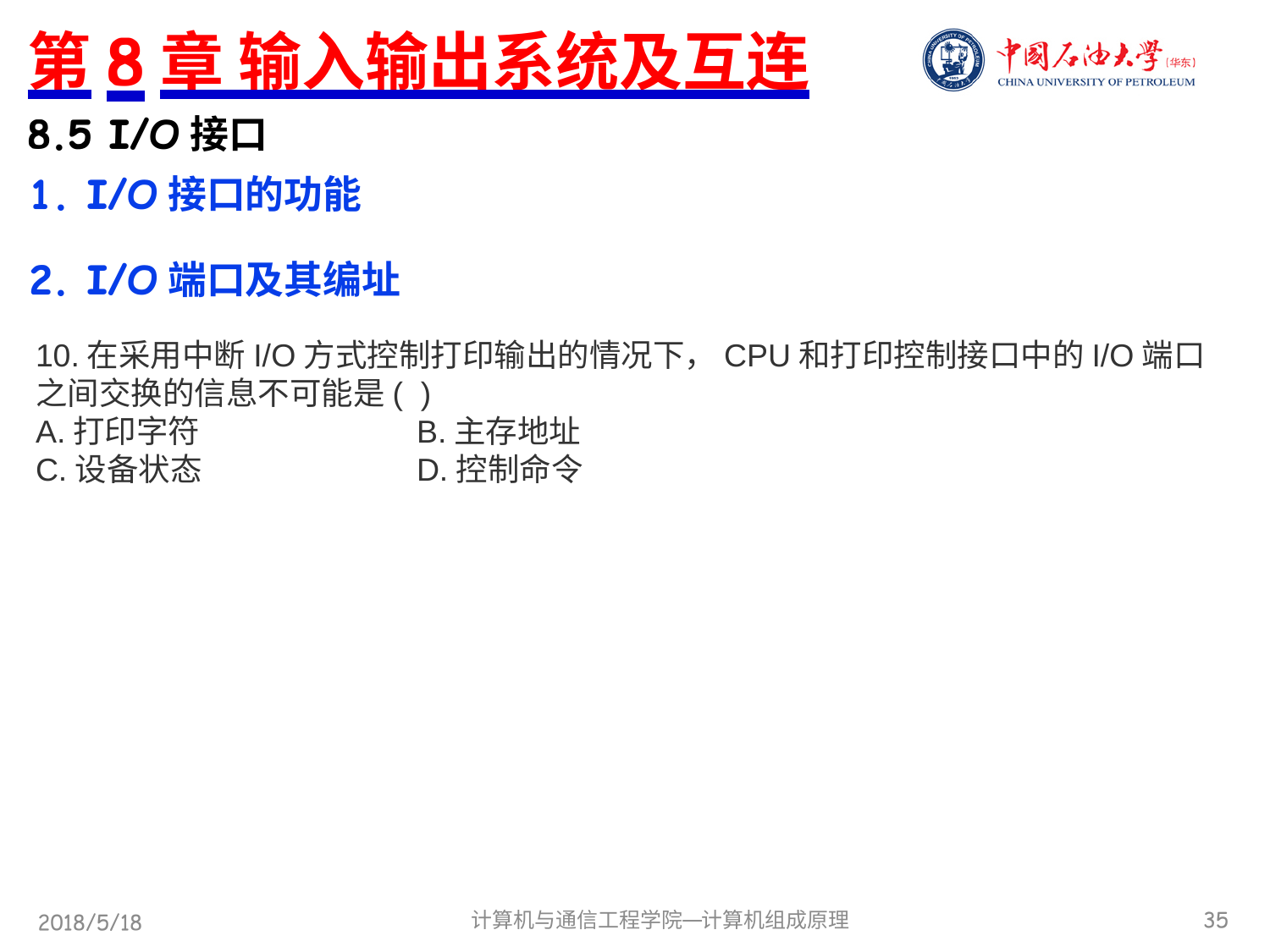

# 第8章 输入输出系统及互连
8.5 I/O接口
1. I/O接口的功能
2. I/O端口及其编址
10.在采用中断I/O方式控制打印输出的情况下，CPU和打印控制接口中的I/O端口之间交换的信息不可能是(  )
A.打印字符		B.主存地址
C.设备状态		D.控制命令
计算机与通信工程学院—计算机组成原理
35
2018/5/18